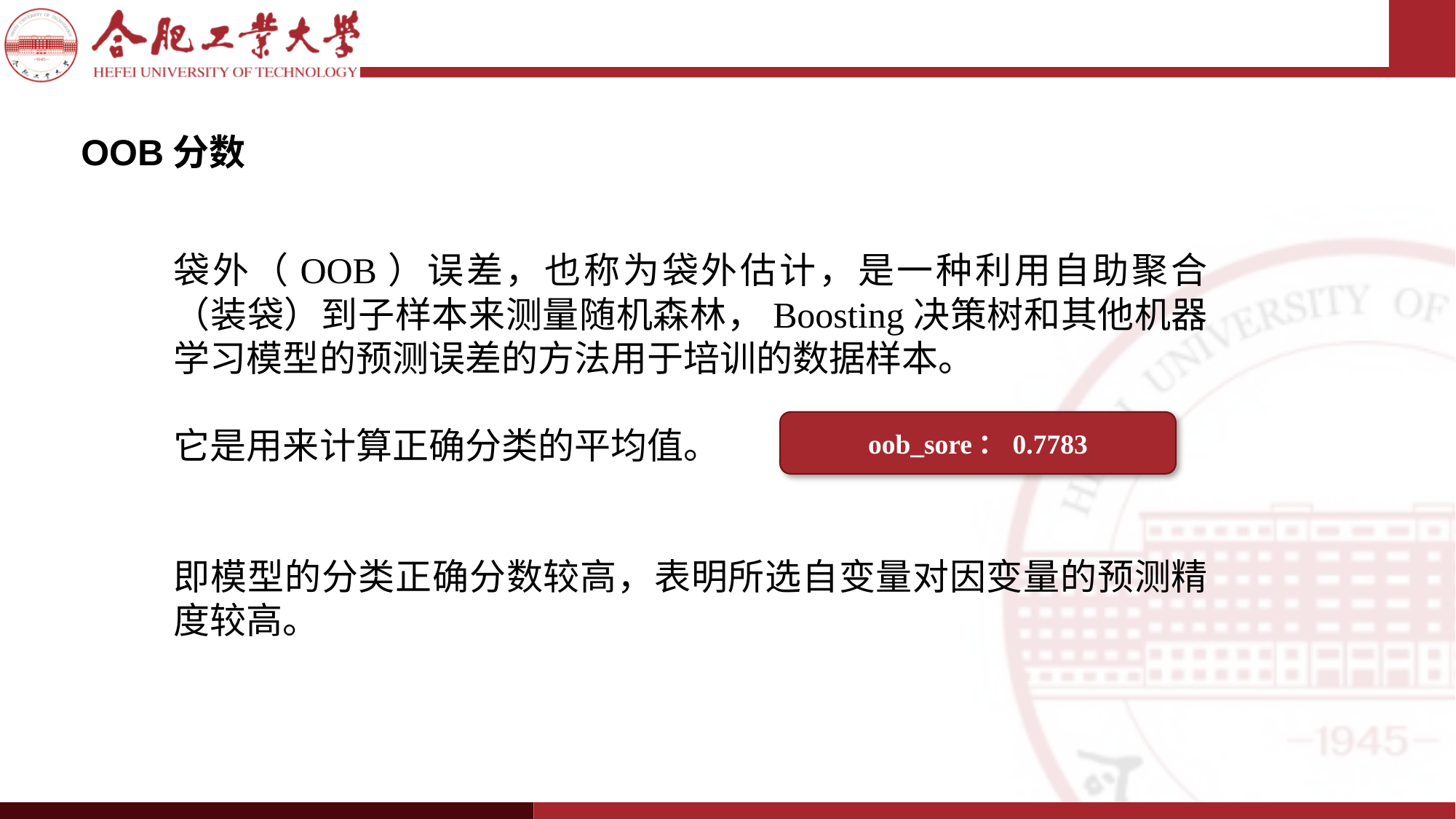

OOB分数
袋外（OOB）误差，也称为袋外估计，是一种利用自助聚合（装袋）到子样本来测量随机森林，Boosting决策树和其他机器学习模型的预测误差的方法用于培训的数据样本。

它是用来计算正确分类的平均值。

即模型的分类正确分数较高，表明所选自变量对因变量的预测精度较高。
oob_sore：0.7783